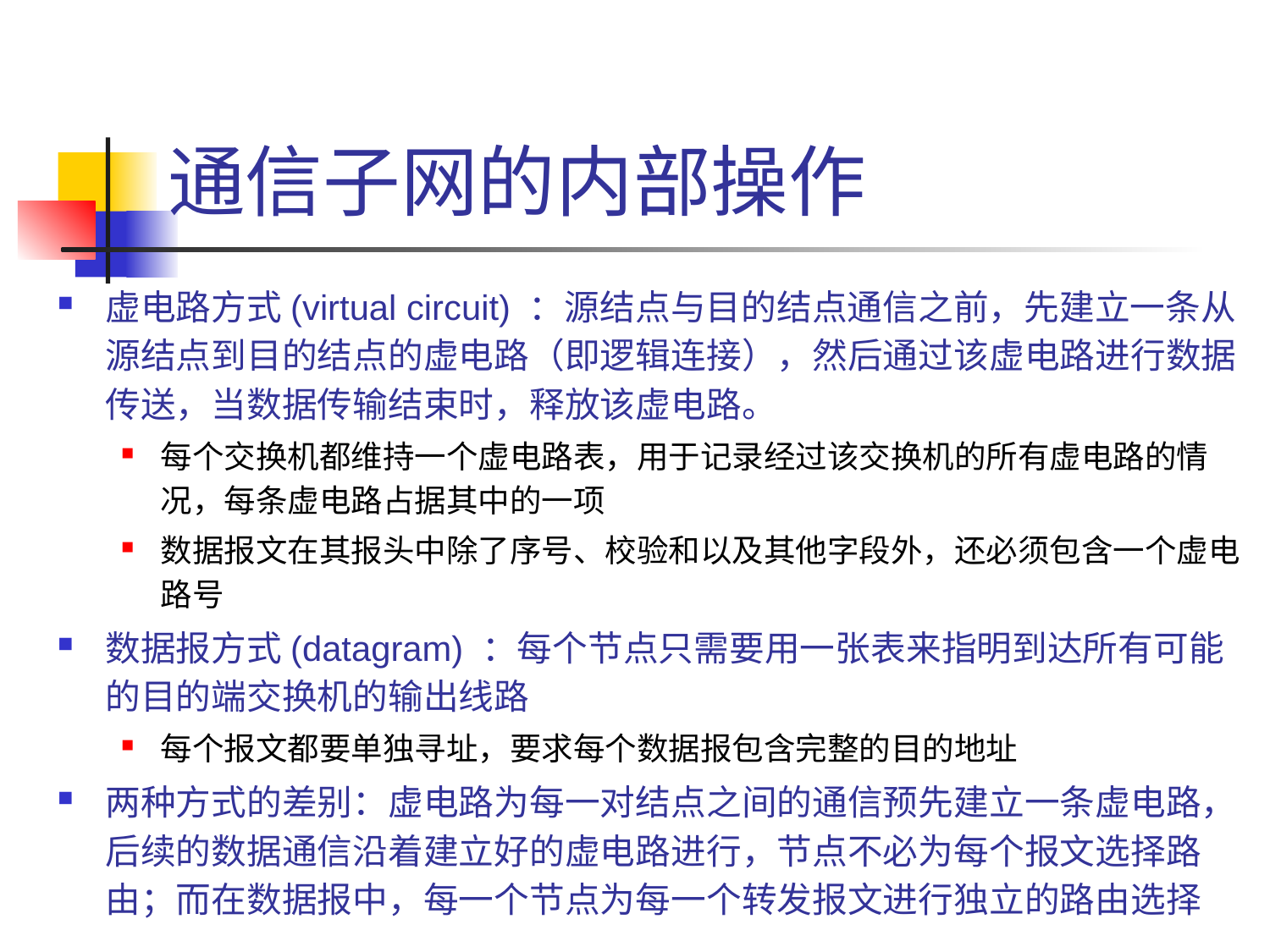

# 通信子网的内部操作
虚电路方式(virtual circuit) ：源结点与目的结点通信之前，先建立一条从源结点到目的结点的虚电路（即逻辑连接），然后通过该虚电路进行数据传送，当数据传输结束时，释放该虚电路。
每个交换机都维持一个虚电路表，用于记录经过该交换机的所有虚电路的情况，每条虚电路占据其中的一项
数据报文在其报头中除了序号、校验和以及其他字段外，还必须包含一个虚电路号
数据报方式(datagram) ：每个节点只需要用一张表来指明到达所有可能的目的端交换机的输出线路
每个报文都要单独寻址，要求每个数据报包含完整的目的地址
两种方式的差别：虚电路为每一对结点之间的通信预先建立一条虚电路，后续的数据通信沿着建立好的虚电路进行，节点不必为每个报文选择路由；而在数据报中，每一个节点为每一个转发报文进行独立的路由选择